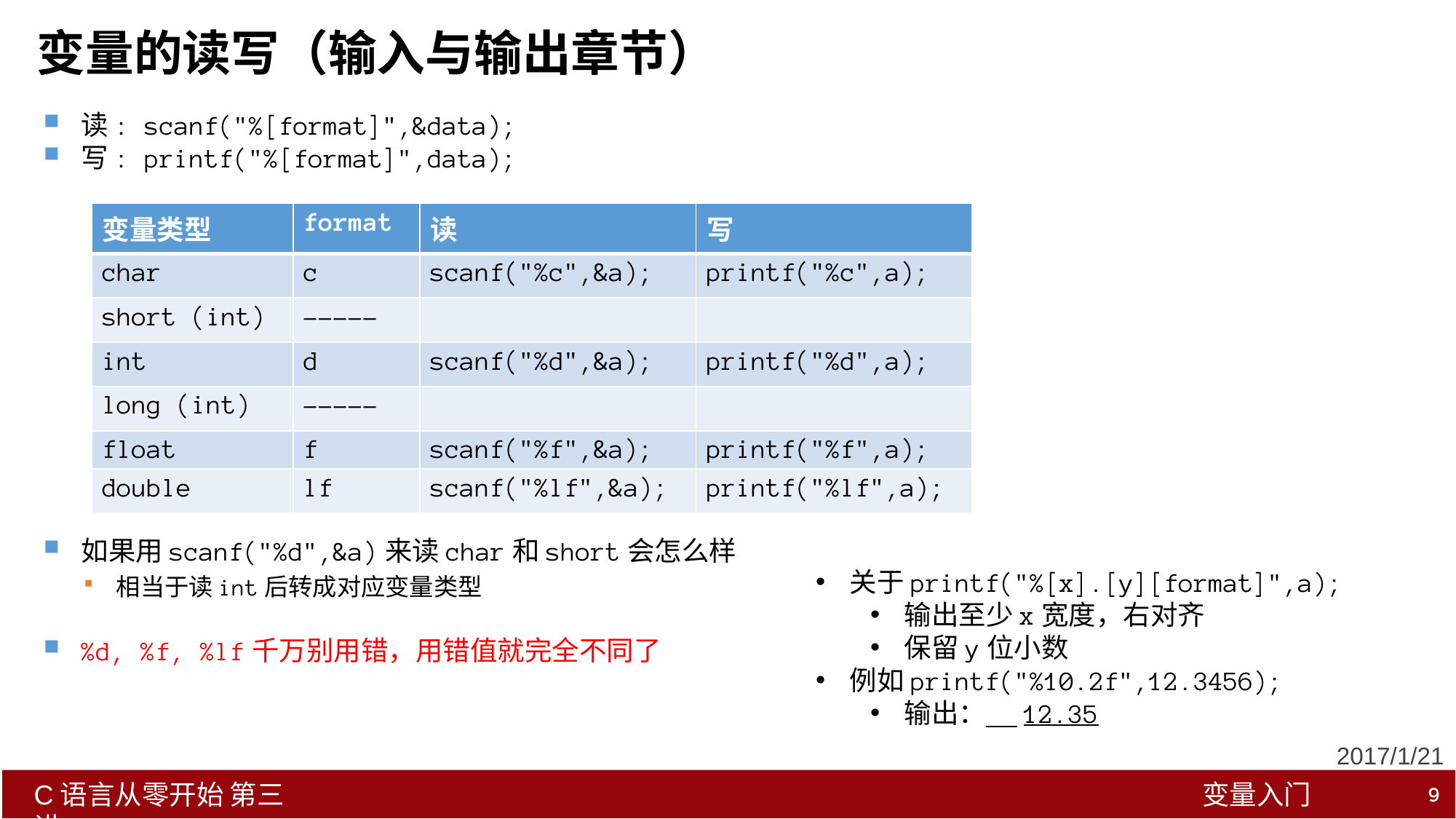

# 变量的读写（输入与输出章节）
读: scanf("%[format]",&data);
写: printf("%[format]",data);

如果用scanf("%d",&a)来读char和short会怎么样
相当于读int后转成对应变量类型

%d, %f, %lf千万别用错，用错值就完全不同了
| 变量类型 | format | 读 | 写 |
| --- | --- | --- | --- |
| char | c | scanf("%c",&a); | printf("%c",a); |
| short (int) | ----- |  |  |
| int | d | scanf("%d",&a); | printf("%d",a); |
| long (int) | ----- |  |  |
| float | f | scanf("%f",&a); | printf("%f",a); |
| double | lf | scanf("%lf",&a); | printf("%lf",a); |
关于printf("%[x].[y][format]",a);
输出至少x宽度，右对齐
保留y位小数
例如printf("%10.2f",12.3456);
输出：     12.35
2017/1/21
9